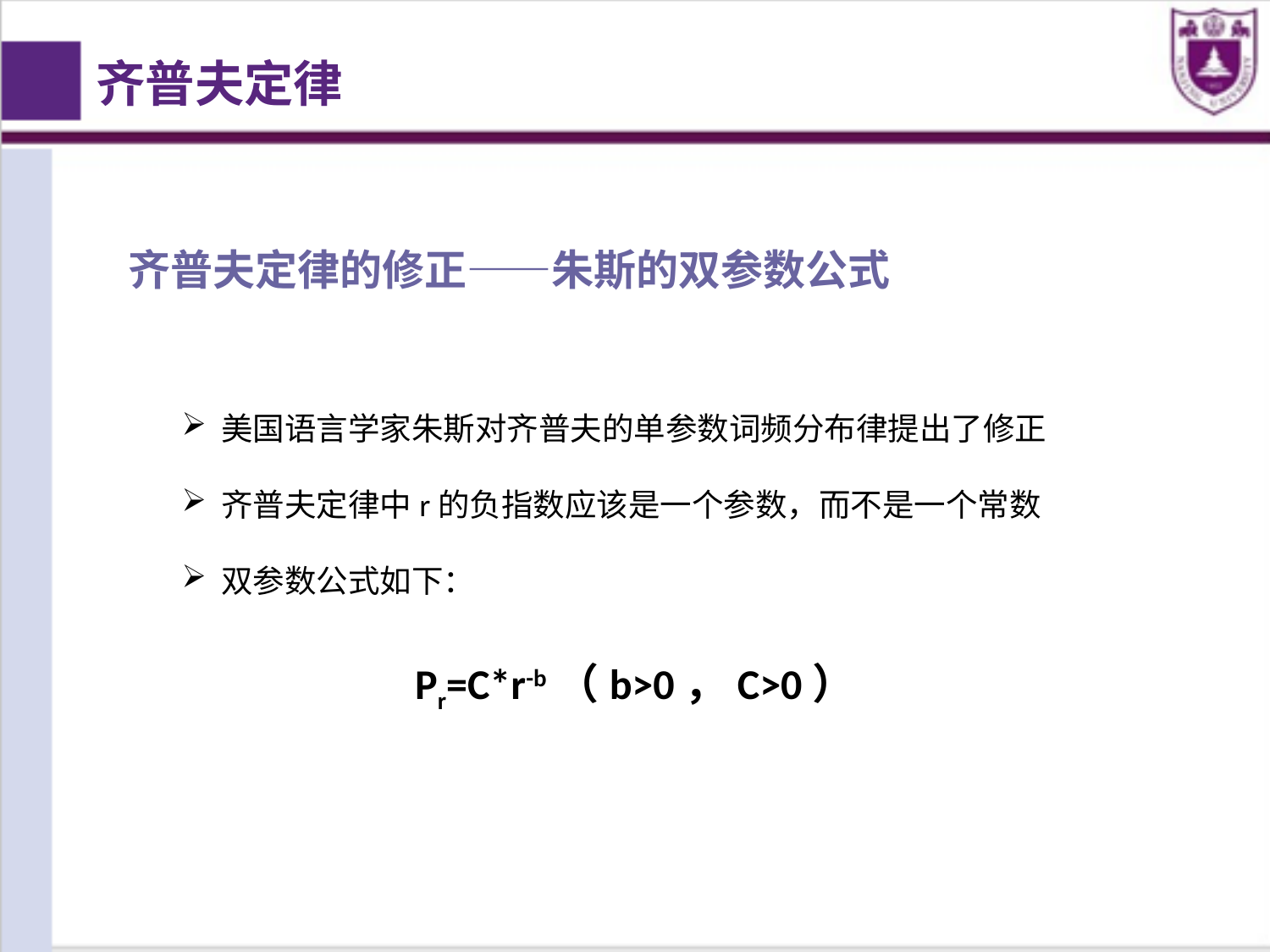

#
齐普夫定律
齐普夫定律的修正——朱斯的双参数公式
美国语言学家朱斯对齐普夫的单参数词频分布律提出了修正
齐普夫定律中r的负指数应该是一个参数，而不是一个常数
双参数公式如下：
Pr=C*r-b（b>0，C>0）